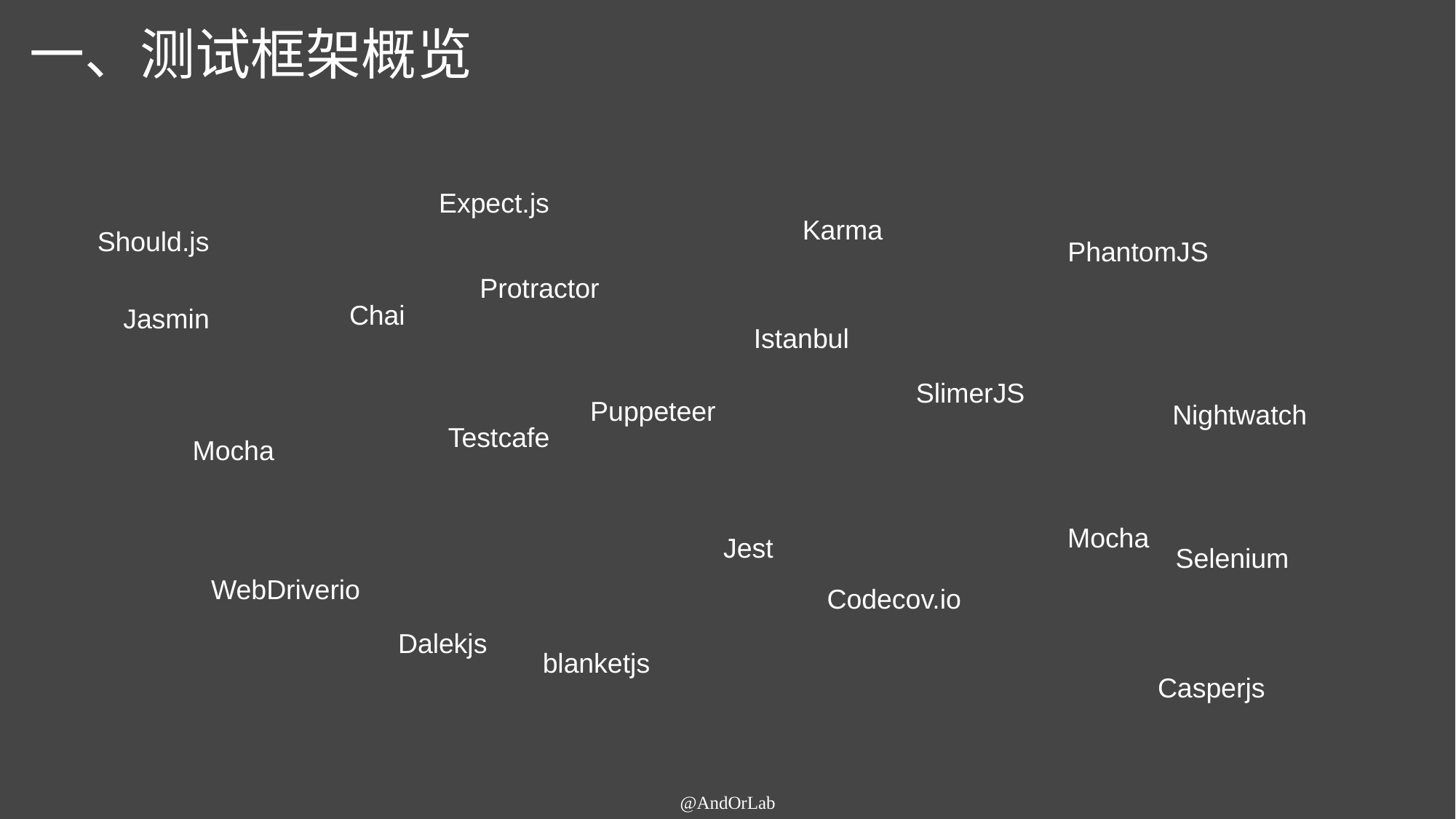

# 一、测试框架概览

Expect.js
Karma
Should.js
PhantomJS
Protractor
Chai
Jasmin
Istanbul
SlimerJS
Puppeteer
Nightwatch
Testcafe
Mocha
Mocha
Jest
Selenium
WebDriverio
Codecov.io
Dalekjs
blanketjs
Casperjs
@AndOrLab